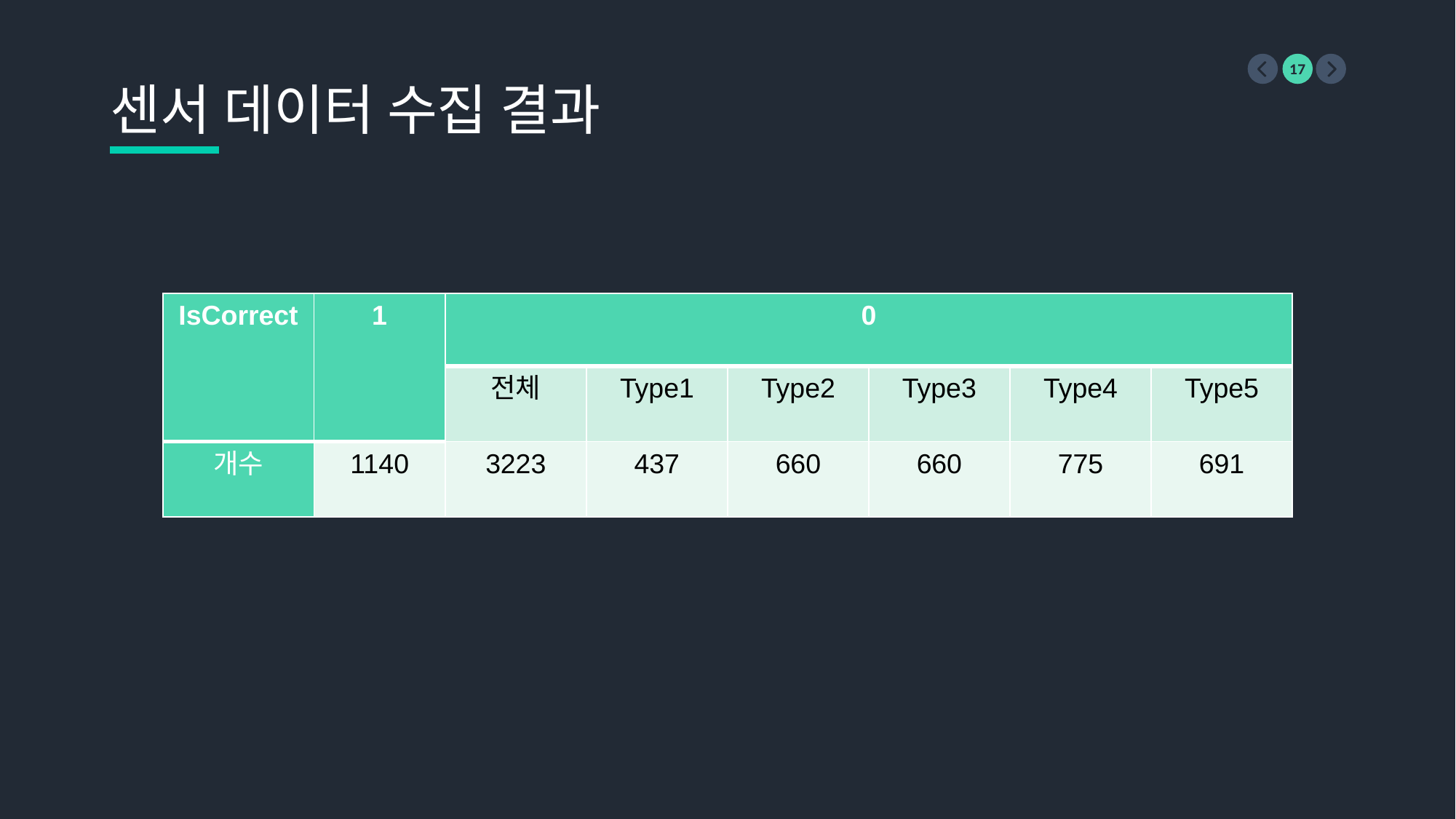

센서 데이터 수집 결과
| IsCorrect | 1 | 0 |  |  |  |  |  |
| --- | --- | --- | --- | --- | --- | --- | --- |
|  |  | 전체 | Type1 | Type2 | Type3 | Type4 | Type5 |
| 개수 | 1140 | 3223 | 437 | 660 | 660 | 775 | 691 |